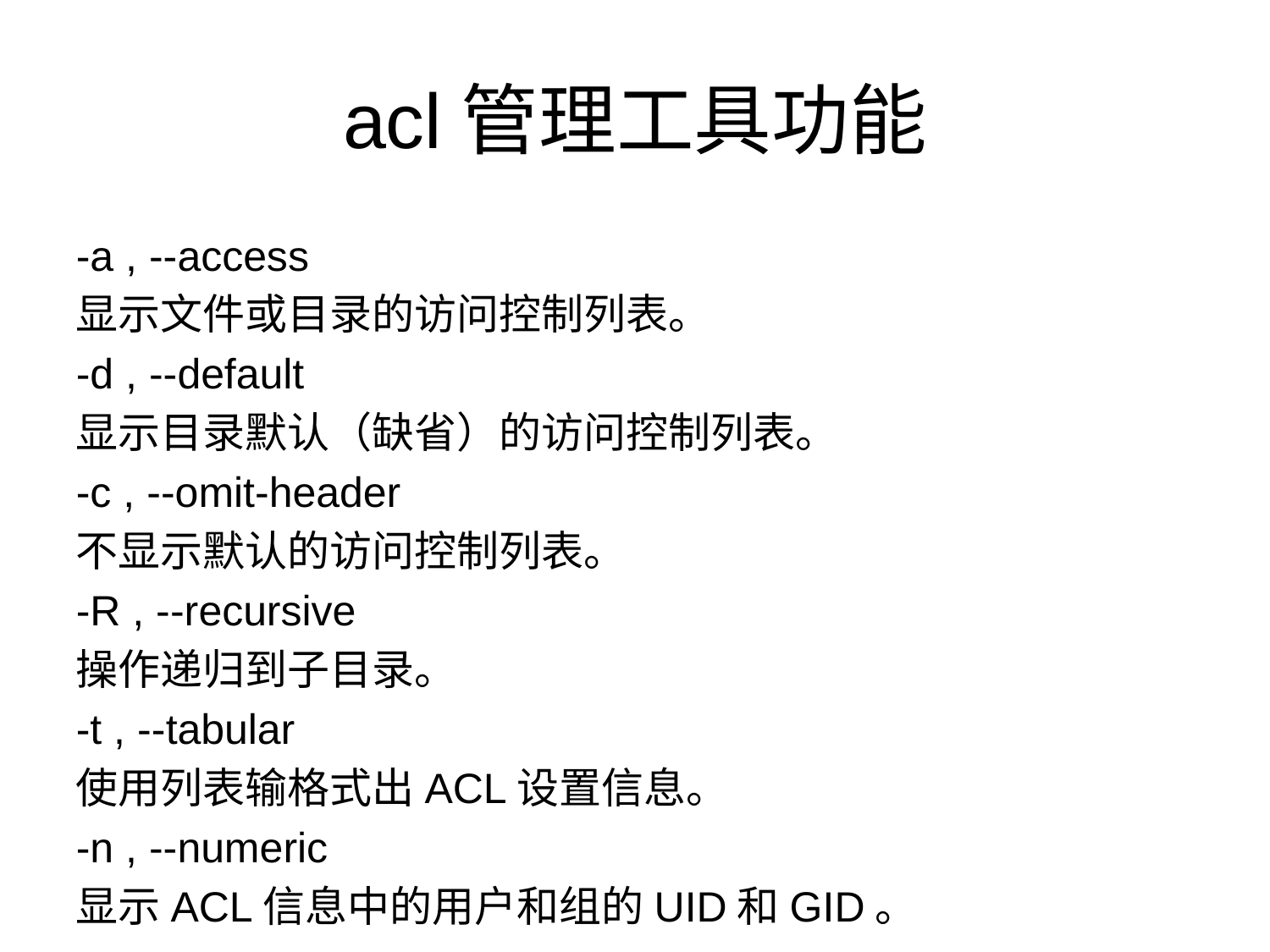

# acl管理工具功能
-a , --access
显示文件或目录的访问控制列表。
-d , --default
显示目录默认（缺省）的访问控制列表。
-c , --omit-header
不显示默认的访问控制列表。
-R , --recursive
操作递归到子目录。
-t , --tabular
使用列表输格式出ACL设置信息。
-n , --numeric
显示ACL信息中的用户和组的UID和GID。